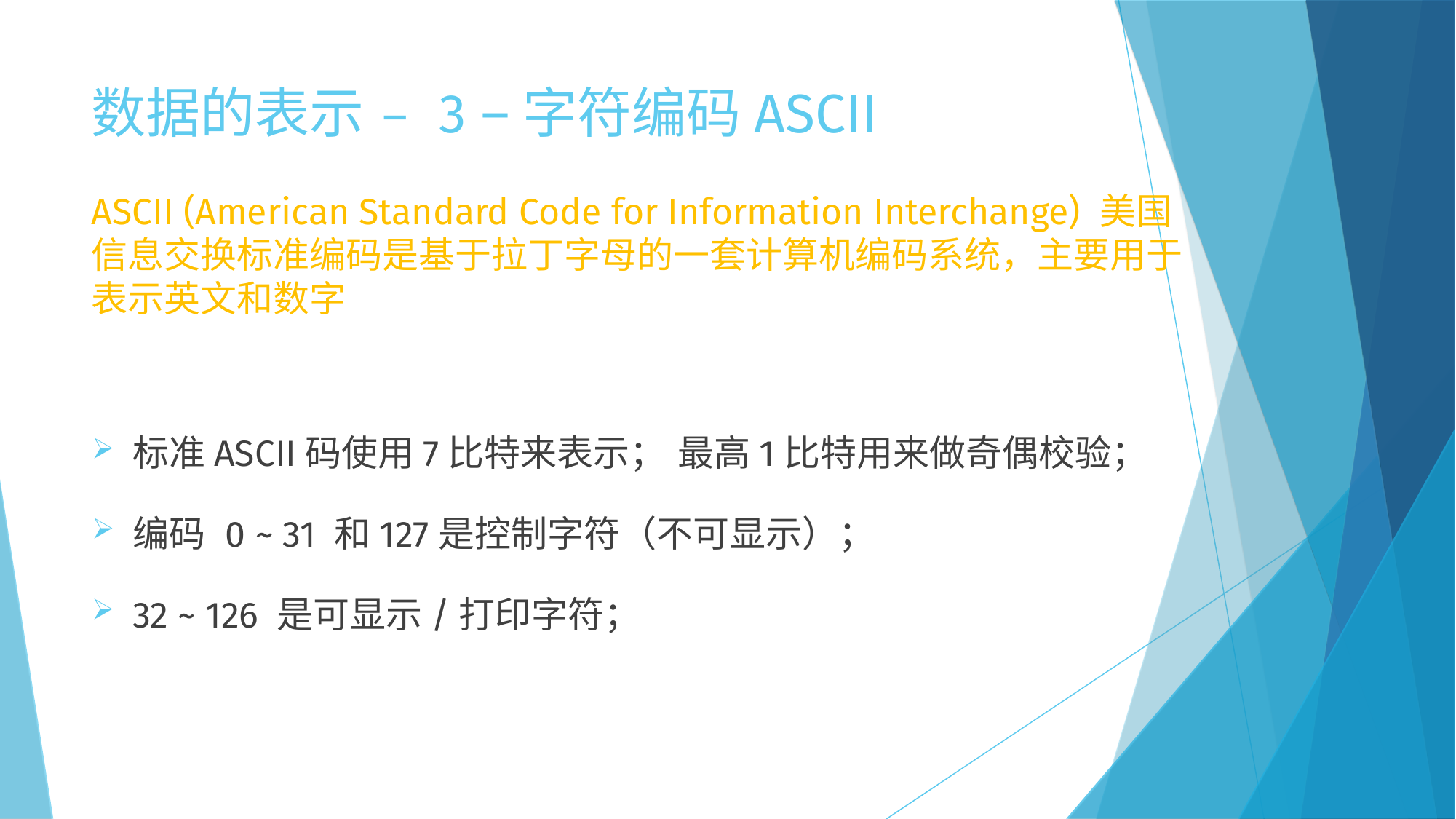

数据的表示 – 3 –字符编码ASCII
ASCII (American Standard Code for Information Interchange) 美国信息交换标准编码是基于拉丁字母的一套计算机编码系统，主要用于表示英文和数字
标准ASCII码使用7比特来表示； 最高1比特用来做奇偶校验；
编码 0 ~ 31 和127是控制字符（不可显示）；
32 ~ 126 是可显示/打印字符；